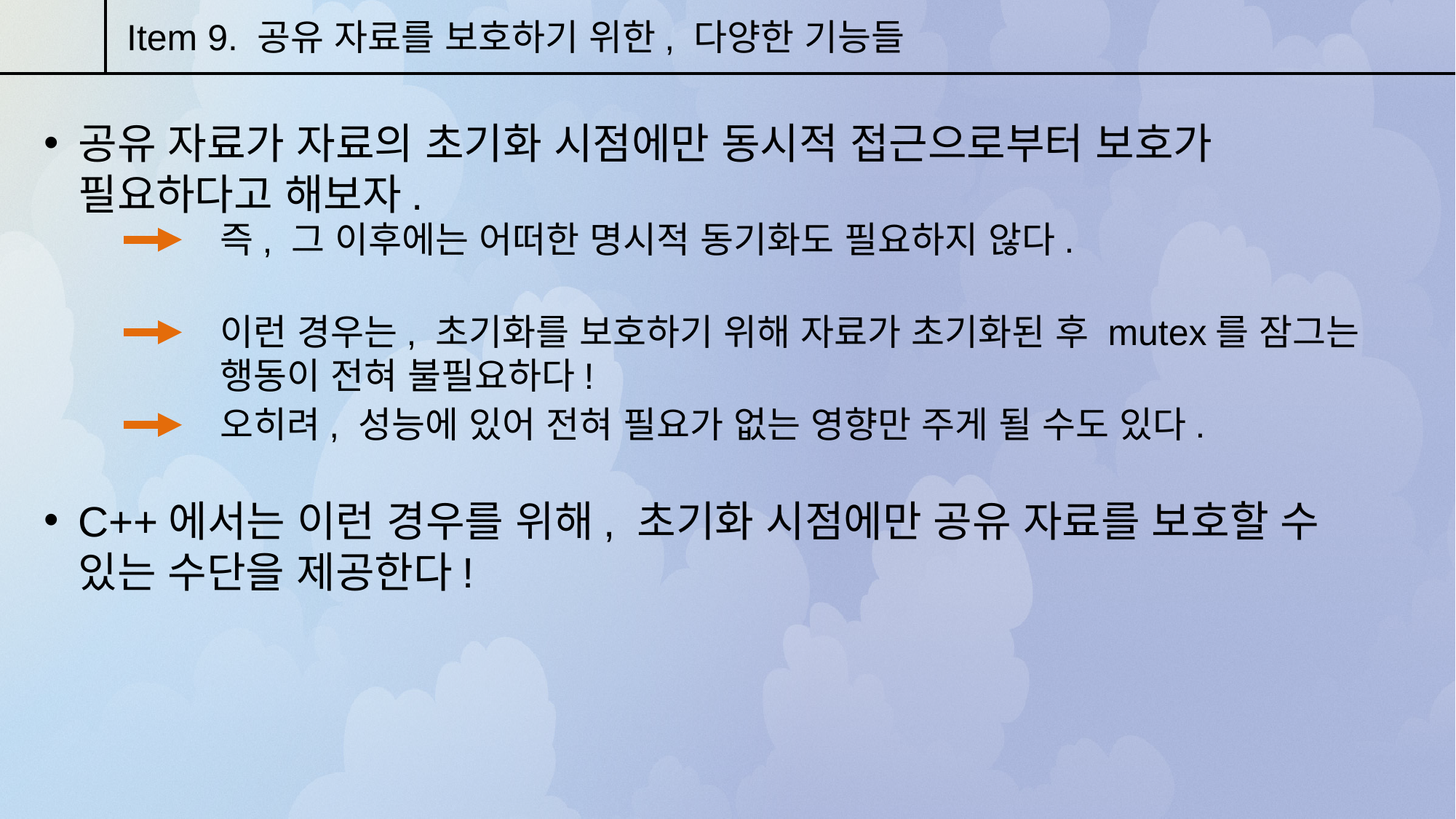

Item 9. 공유 자료를 보호하기 위한, 다양한 기능들
공유 자료가 자료의 초기화 시점에만 동시적 접근으로부터 보호가 필요하다고 해보자.
즉, 그 이후에는 어떠한 명시적 동기화도 필요하지 않다.
이런 경우는, 초기화를 보호하기 위해 자료가 초기화된 후 mutex를 잠그는 행동이 전혀 불필요하다!
오히려, 성능에 있어 전혀 필요가 없는 영향만 주게 될 수도 있다.
C++에서는 이런 경우를 위해, 초기화 시점에만 공유 자료를 보호할 수 있는 수단을 제공한다!